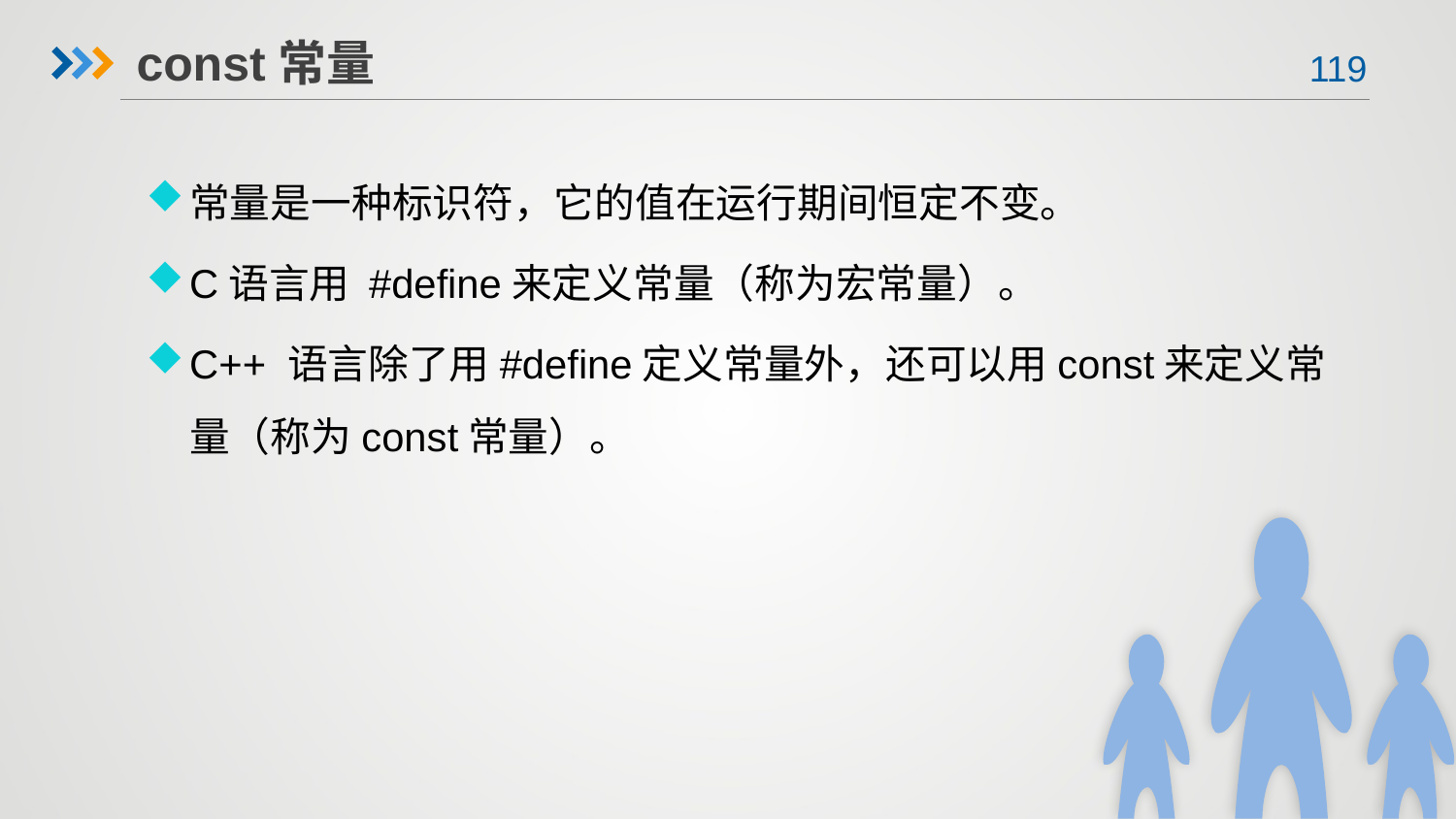

const常量
常量是一种标识符，它的值在运行期间恒定不变。
C语言用 #define来定义常量（称为宏常量）。
C++ 语言除了用#define定义常量外，还可以用const来定义常量（称为const常量）。